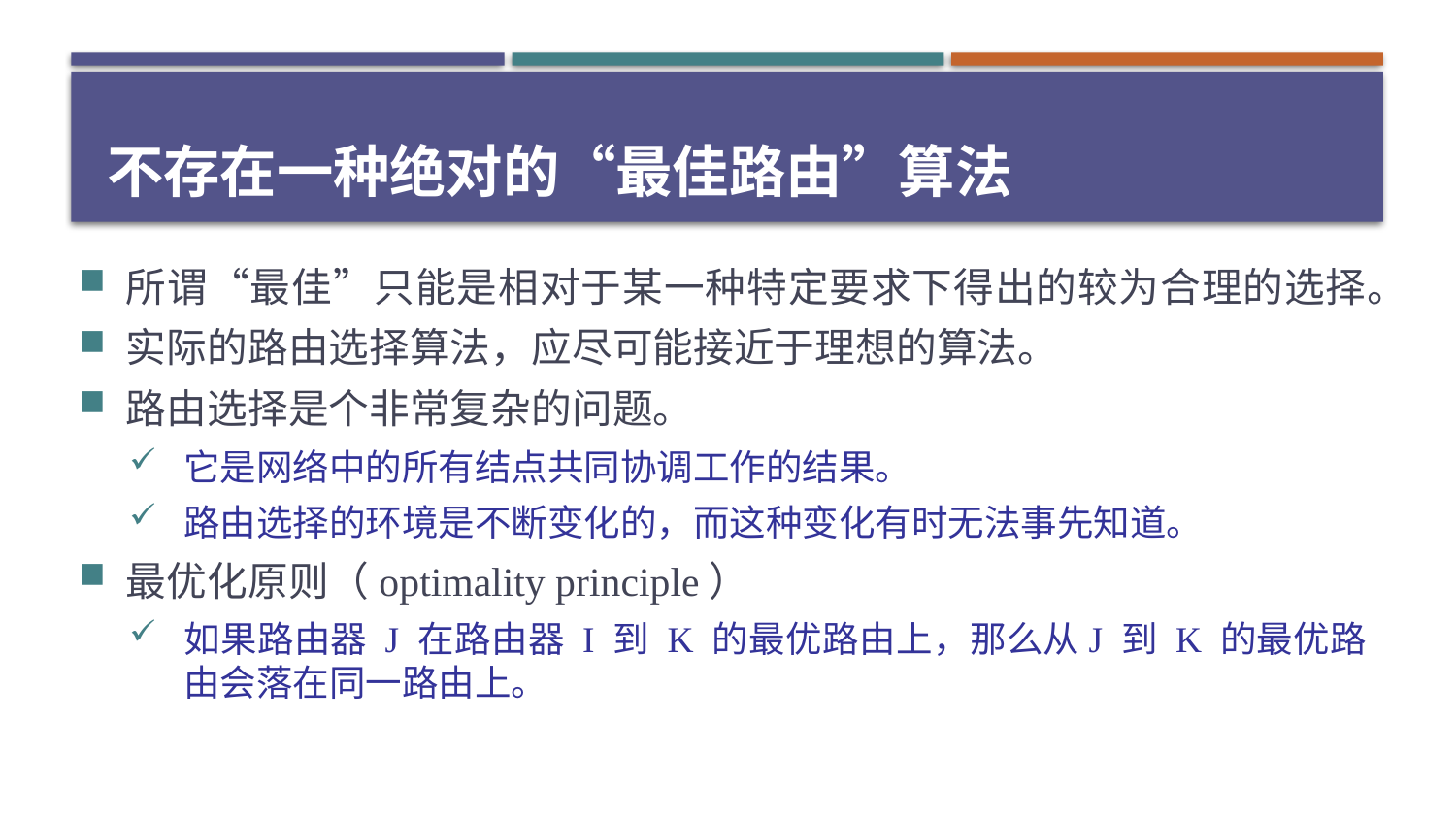

# 不存在一种绝对的“最佳路由”算法
所谓“最佳”只能是相对于某一种特定要求下得出的较为合理的选择。
实际的路由选择算法，应尽可能接近于理想的算法。
路由选择是个非常复杂的问题。
它是网络中的所有结点共同协调工作的结果。
路由选择的环境是不断变化的，而这种变化有时无法事先知道。
最优化原则（optimality principle）
如果路由器 J 在路由器 I 到 K 的最优路由上，那么从J 到 K 的最优路由会落在同一路由上。